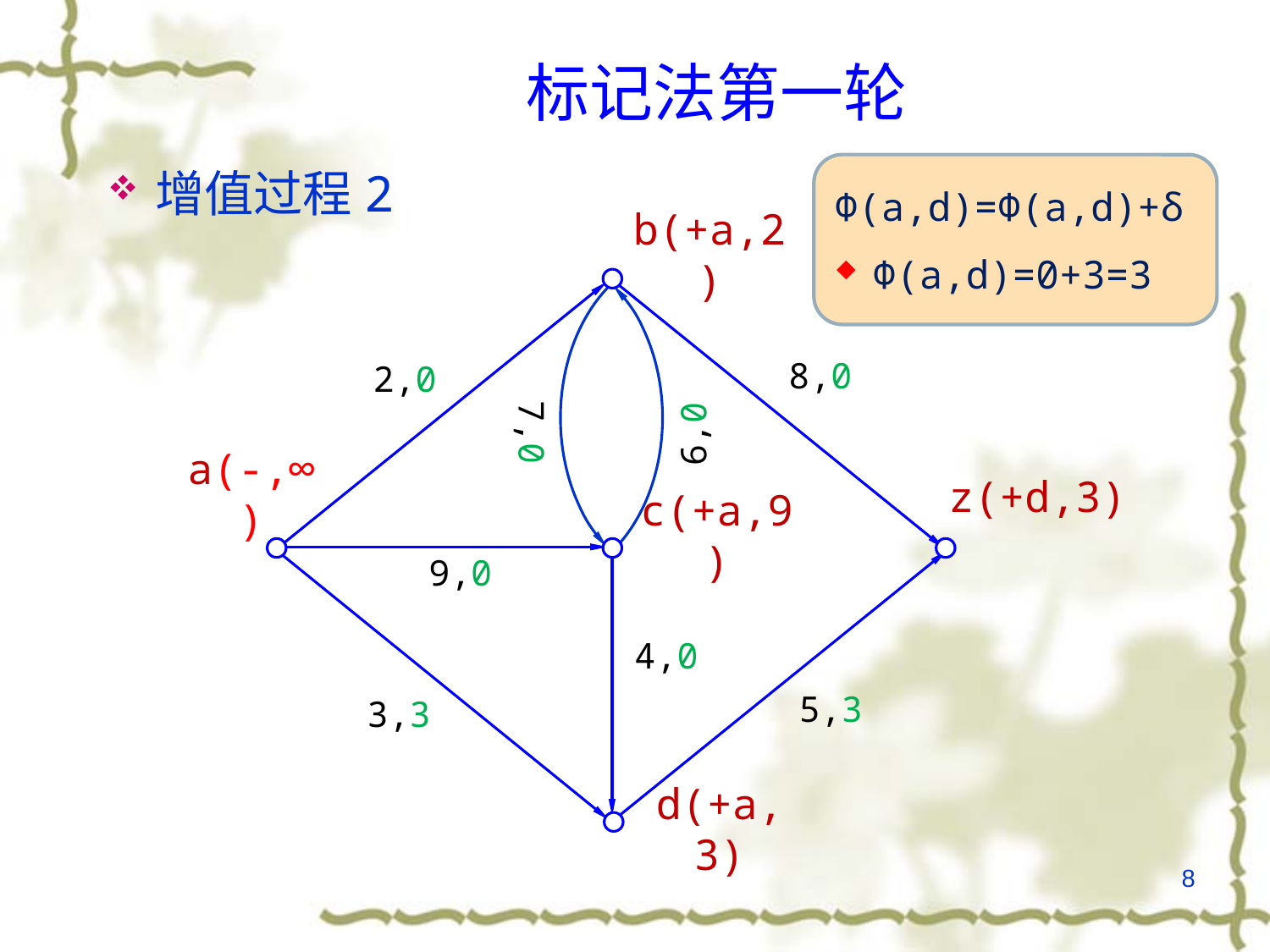

# 标记法第一轮
Φ(a,d)=Φ(a,d)+δ
Φ(a,d)=0+3=3
增值过程2
b(+a,2)

8,0
2,0
7,0
6,0
a(-,∞)
z(+d,3)
c(+a,9)
9,0

4,0
5,3
3,3
d(+a,3)

8